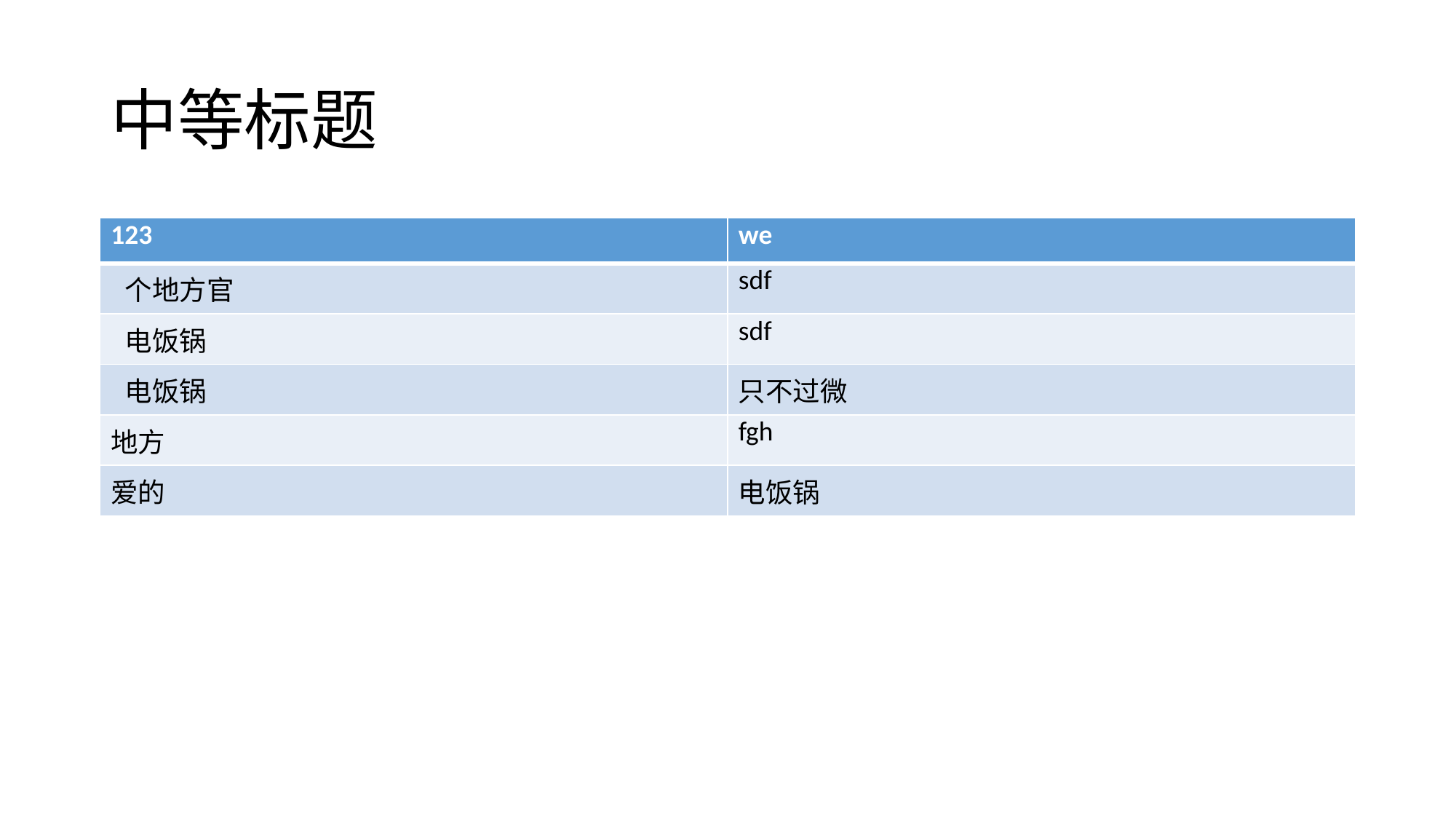

# 中等标题
| 123 | we |
| --- | --- |
| 个地方官 | sdf |
| 电饭锅 | sdf |
| 电饭锅 | 只不过微 |
| 地方 | fgh |
| 爱的 | 电饭锅 |